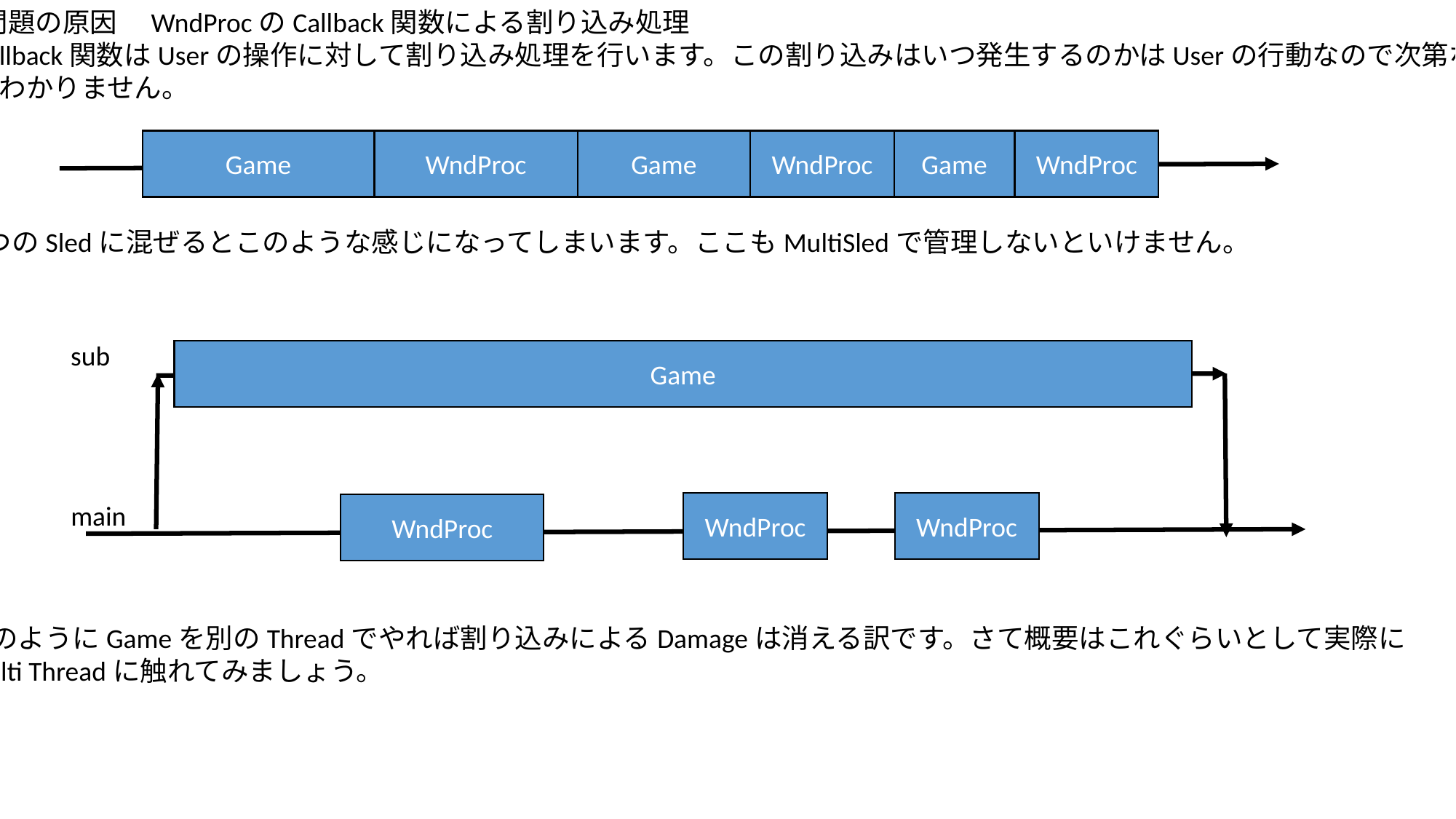

・問題の原因　WndProcのCallback関数による割り込み処理
Callback関数はUserの操作に対して割り込み処理を行います。この割り込みはいつ発生するのかはUserの行動なので次第なの
でわかりません。
Game
WndProc
WndProc
Game
WndProc
Game
一つのSledに混ぜるとこのような感じになってしまいます。ここもMultiSledで管理しないといけません。
sub
Game
WndProc
main
WndProc
WndProc
このようにGameを別のThreadでやれば割り込みによるDamageは消える訳です。さて概要はこれぐらいとして実際に
Multi Threadに触れてみましょう。